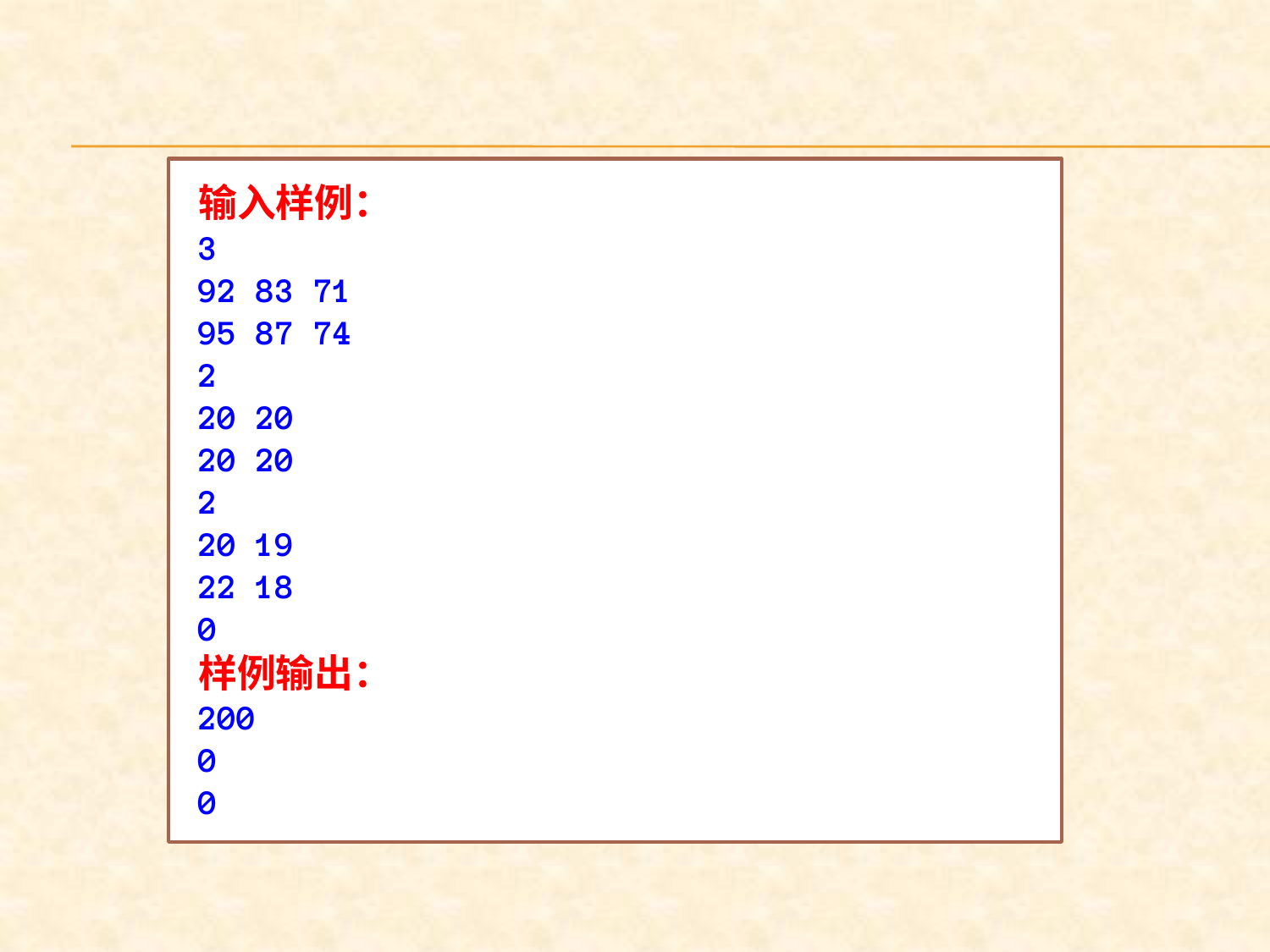

输入样例：
3
92 83 71
95 87 74
2
20 20
20 20
2
20 19
22 18
0
样例输出：
200
0
0